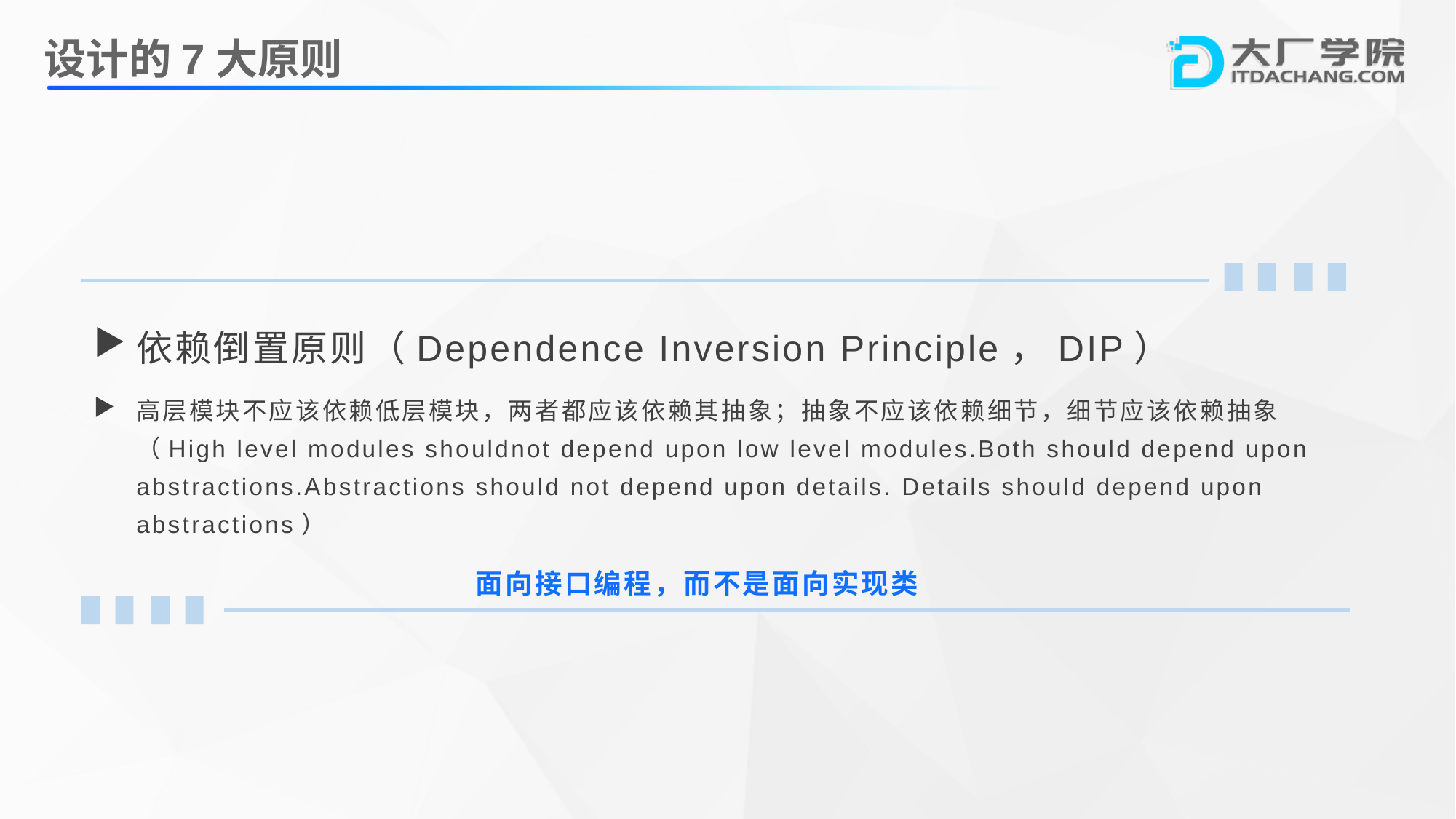

# 设计的7大原则

依赖倒置原则（Dependence Inversion Principle，DIP）
高层模块不应该依赖低层模块，两者都应该依赖其抽象；抽象不应该依赖细节，细节应该依赖抽象（High level modules shouldnot depend upon low level modules.Both should depend upon abstractions.Abstractions should not depend upon details. Details should depend upon abstractions）
面向接口编程，而不是面向实现类